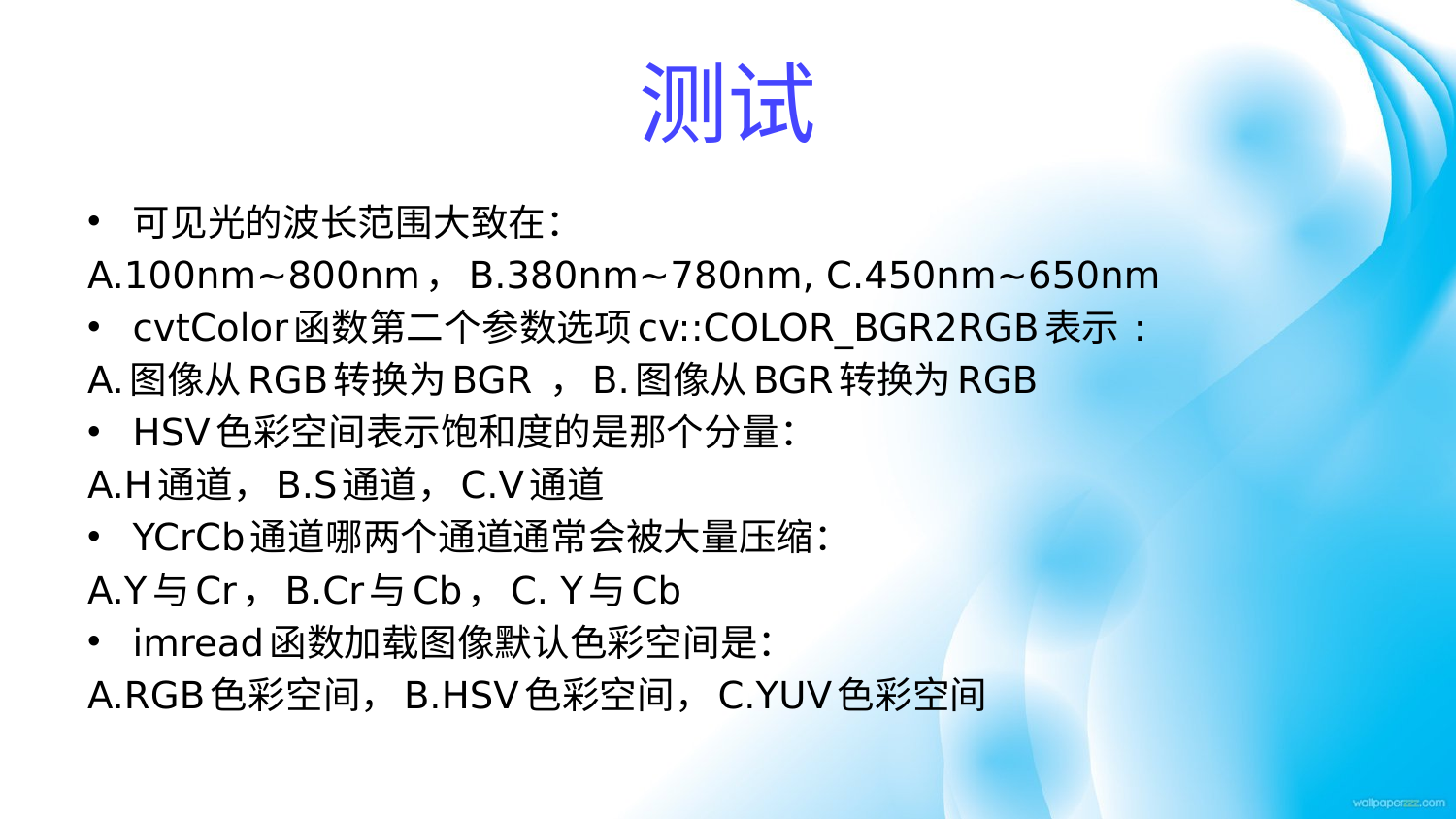

# 测试
可见光的波长范围大致在：
A.100nm~800nm，B.380nm~780nm, C.450nm~650nm
cvtColor函数第二个参数选项cv::COLOR_BGR2RGB表示 :
A.图像从RGB转换为BGR ，B.图像从BGR转换为RGB
HSV色彩空间表示饱和度的是那个分量：
A.H通道，B.S通道，C.V通道
YCrCb通道哪两个通道通常会被大量压缩：
A.Y与Cr，B.Cr与Cb，C. Y与Cb
imread函数加载图像默认色彩空间是：
A.RGB色彩空间，B.HSV色彩空间，C.YUV色彩空间